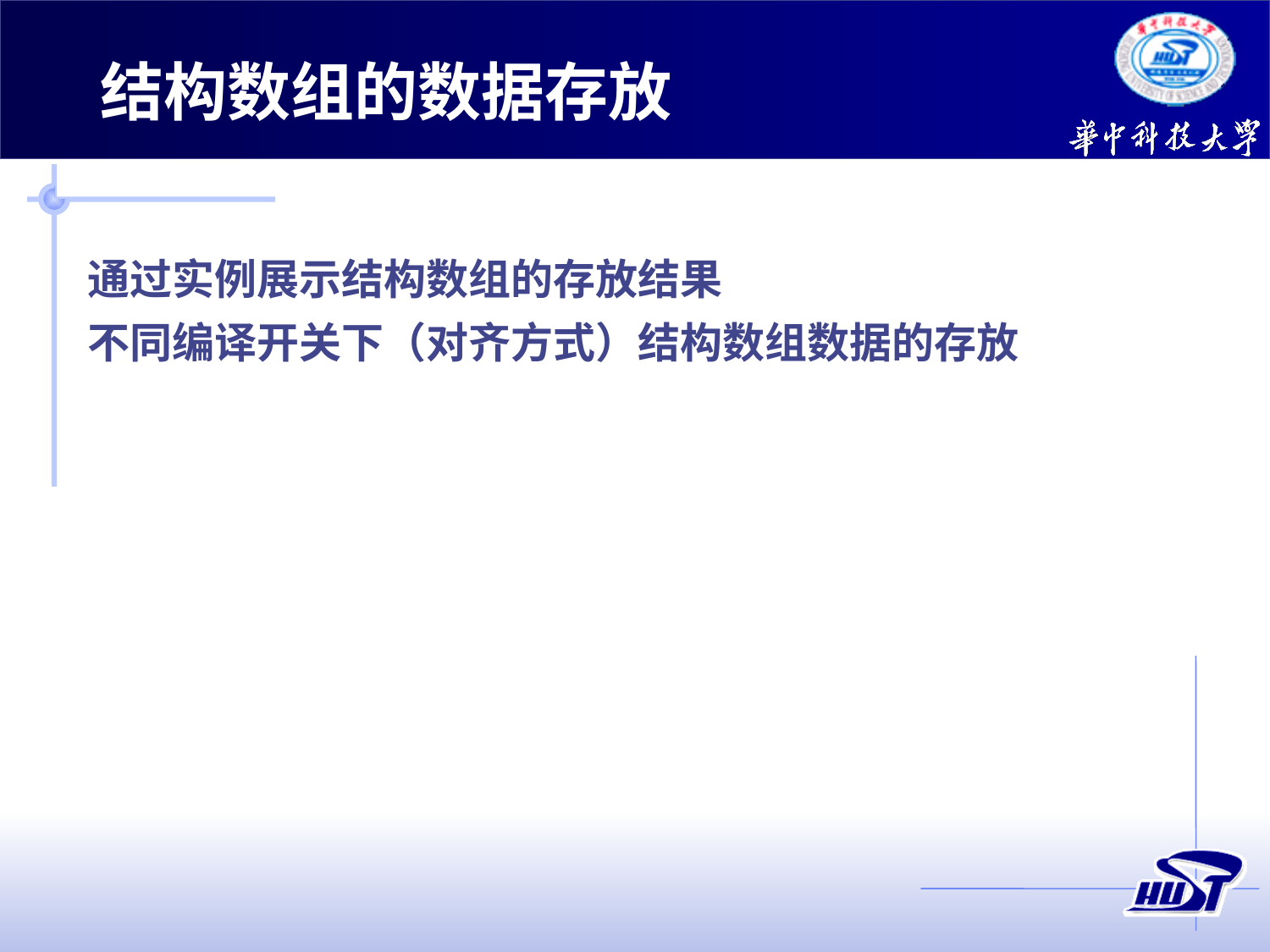

结构数组的数据存放
通过实例展示结构数组的存放结果
不同编译开关下（对齐方式）结构数组数据的存放